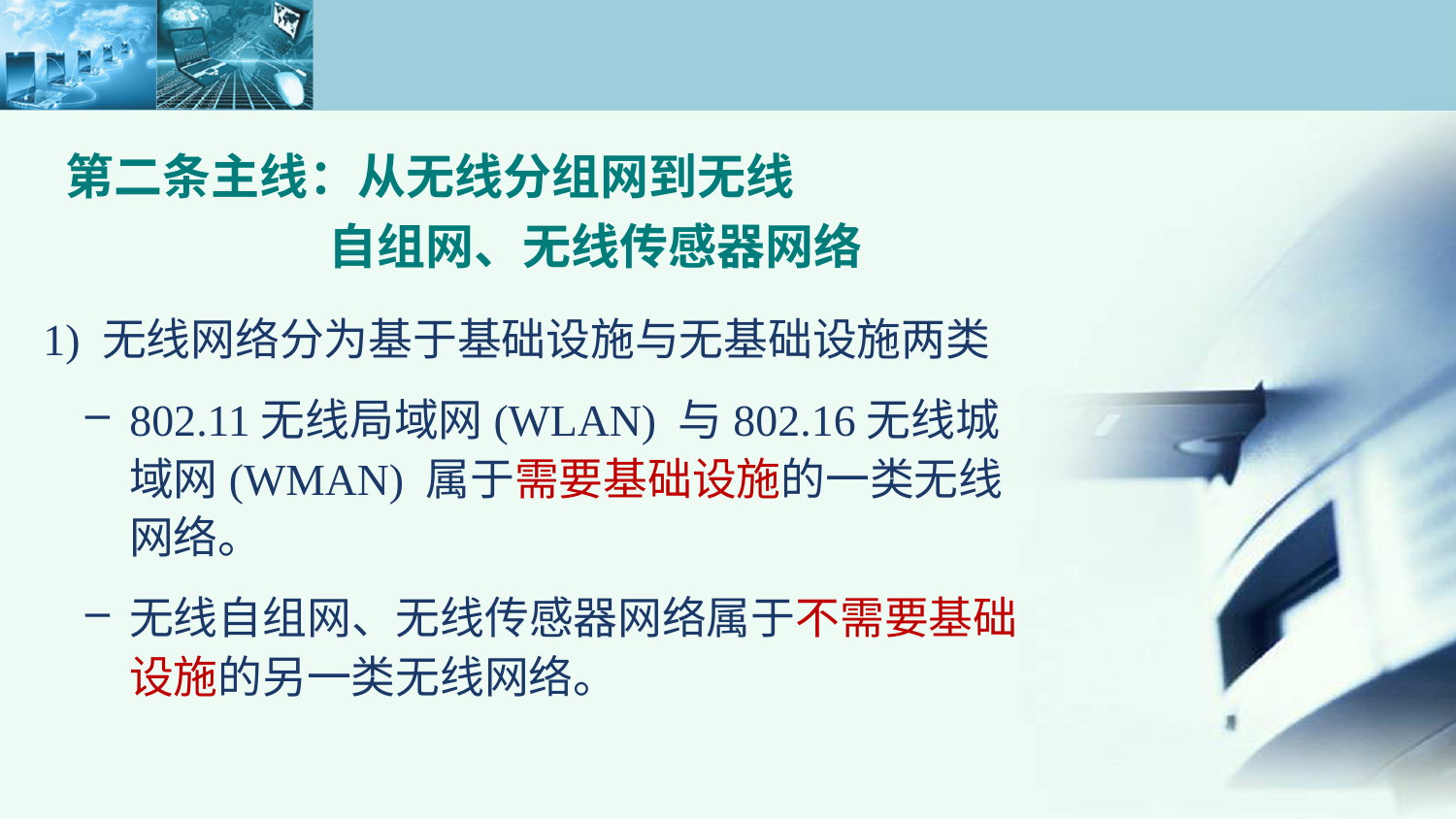

第二条主线：从无线分组网到无线
                        自组网、无线传感器网络
1) 无线网络分为基于基础设施与无基础设施两类
802.11无线局域网(WLAN) 与802.16无线城域网(WMAN) 属于需要基础设施的一类无线网络。
无线自组网、无线传感器网络属于不需要基础设施的另一类无线网络。